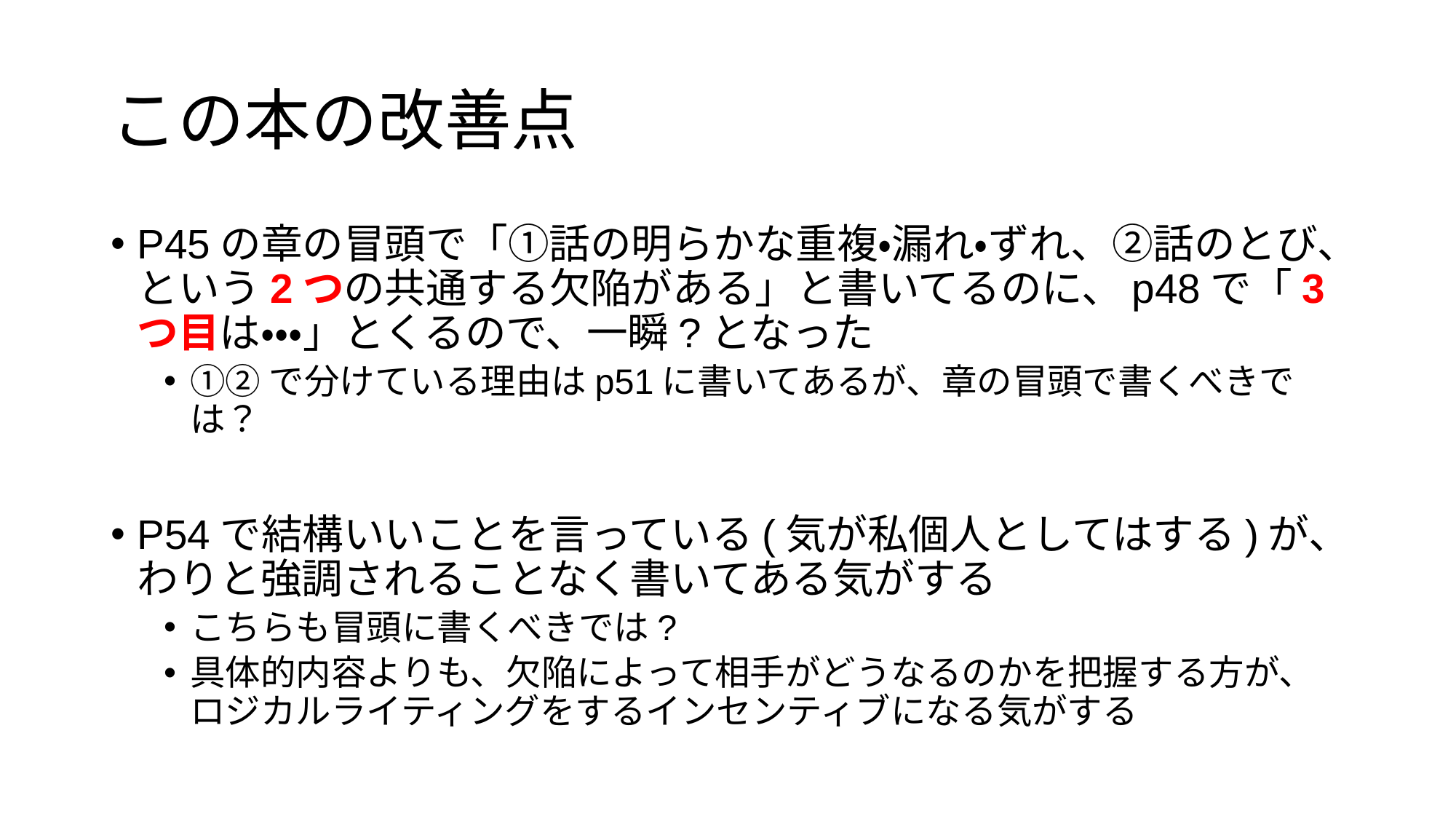

# この本の改善点
P45の章の冒頭で「①話の明らかな重複・漏れ・ずれ、②話のとび、という2つの共通する欠陥がある」と書いてるのに、p48で「3つ目は・・・」とくるので、一瞬?となった
①②で分けている理由はp51に書いてあるが、章の冒頭で書くべきでは？

P54で結構いいことを言っている(気が私個人としてはする)が、わりと強調されることなく書いてある気がする
こちらも冒頭に書くべきでは?
具体的内容よりも、欠陥によって相手がどうなるのかを把握する方が、ロジカルライティングをするインセンティブになる気がする